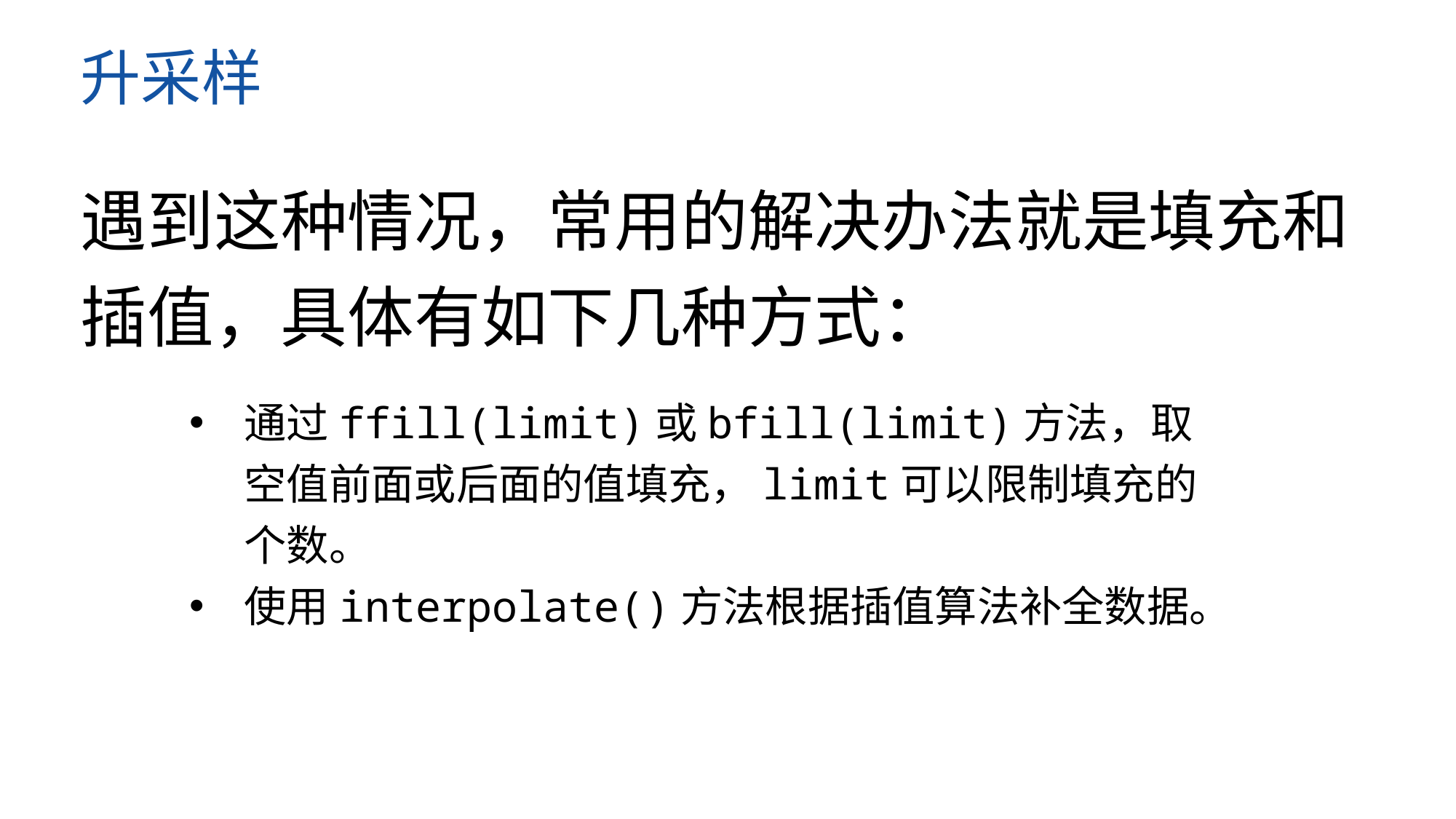

升采样
遇到这种情况，常用的解决办法就是填充和插值，具体有如下几种方式：
通过ffill(limit)或bfill(limit)方法，取空值前面或后面的值填充，limit可以限制填充的个数。
使用interpolate()方法根据插值算法补全数据。